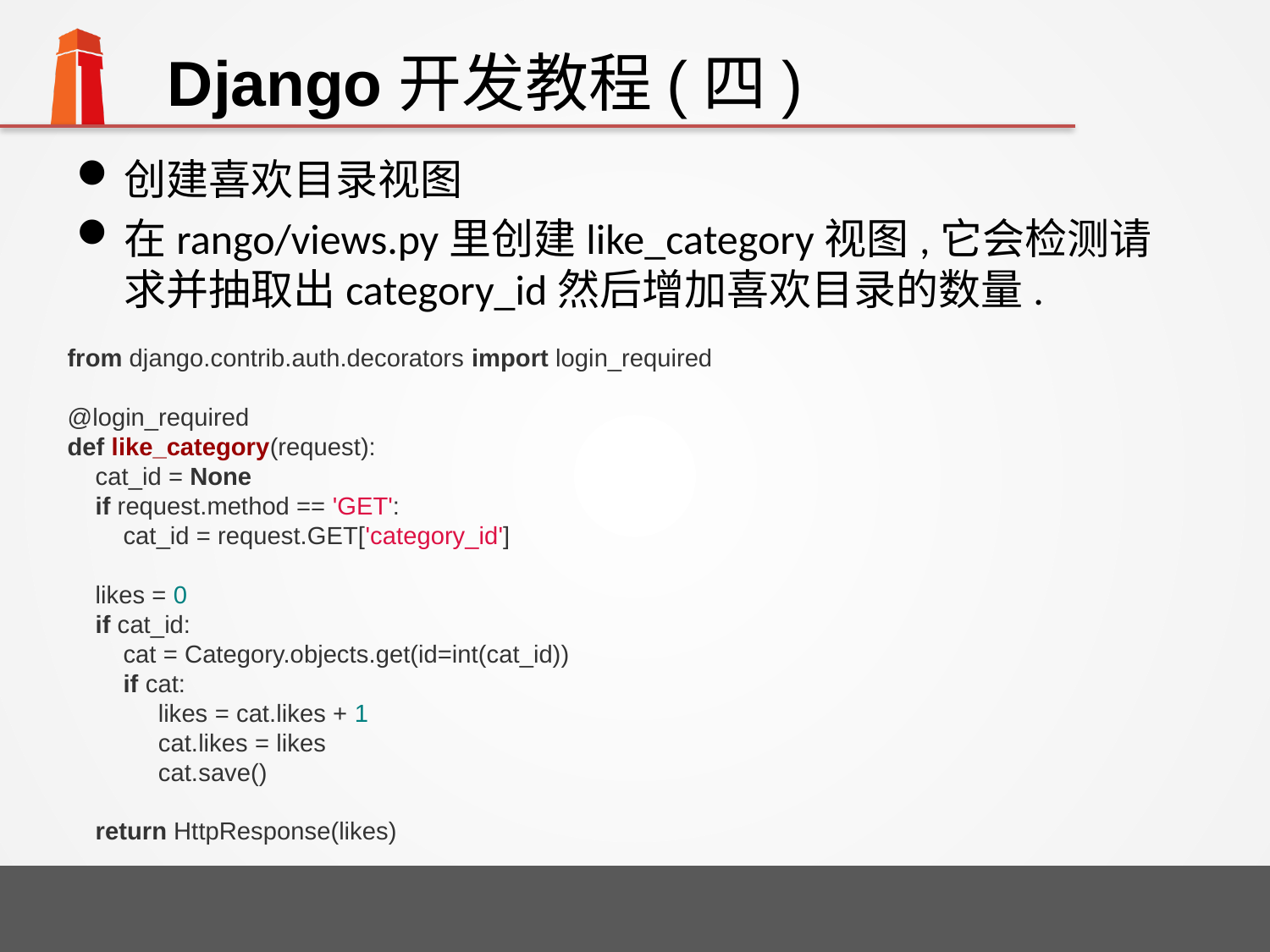

# Django开发教程(四)
创建喜欢目录视图
在rango/views.py里创建like_category视图,它会检测请求并抽取出category_id然后增加喜欢目录的数量.
from django.contrib.auth.decorators import login_required

@login_required
def like_category(request):
    cat_id = None
    if request.method == 'GET':
        cat_id = request.GET['category_id']

    likes = 0
    if cat_id:
        cat = Category.objects.get(id=int(cat_id))
        if cat:
             likes = cat.likes + 1
             cat.likes = likes
             cat.save()

    return HttpResponse(likes)